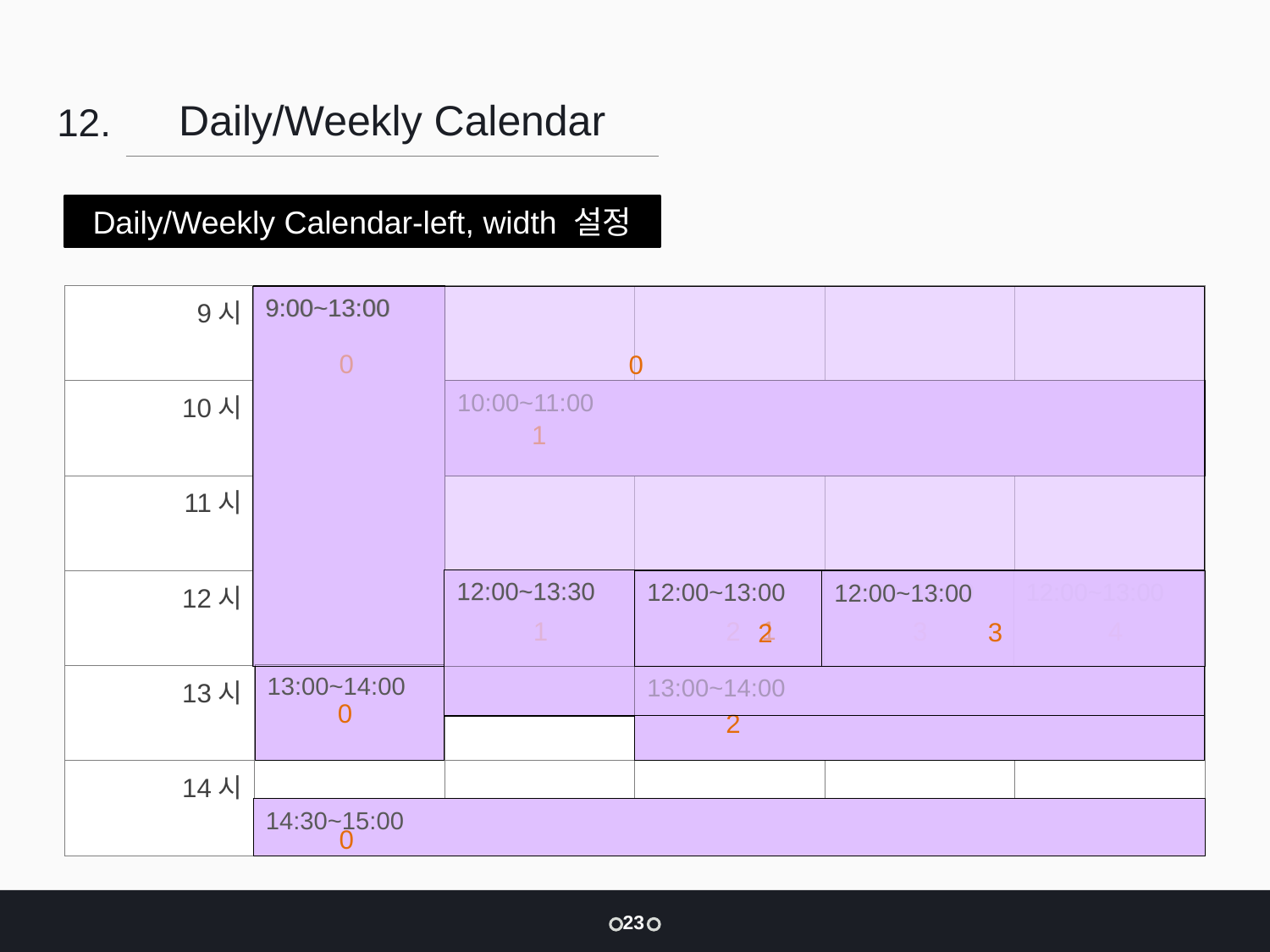

Daily/Weekly Calendar
12.
Daily/Weekly Calendar-left, width 설정
| 9시 |  |  |  |  |  |
| --- | --- | --- | --- | --- | --- |
| 10시 |  |  |  |  |  |
| 11시 |  |  |  |  |  |
| 12시 |  |  |  |  |  |
| 13시 |  |  |  |  |  |
| 14시 |  |  |  |  |  |
9:00~13:00
0
9:00~13:00
0
10:00~11:00
1
12:00~13:30
1
12:00~13:30
1
12:00~13:00
2
12:00~13:00
2
12:00~13:00
3
12:00~13:00
4
12:00~13:00
3
13:00~14:00
0
13:00~14:00
2
14:30~15:00
0
23